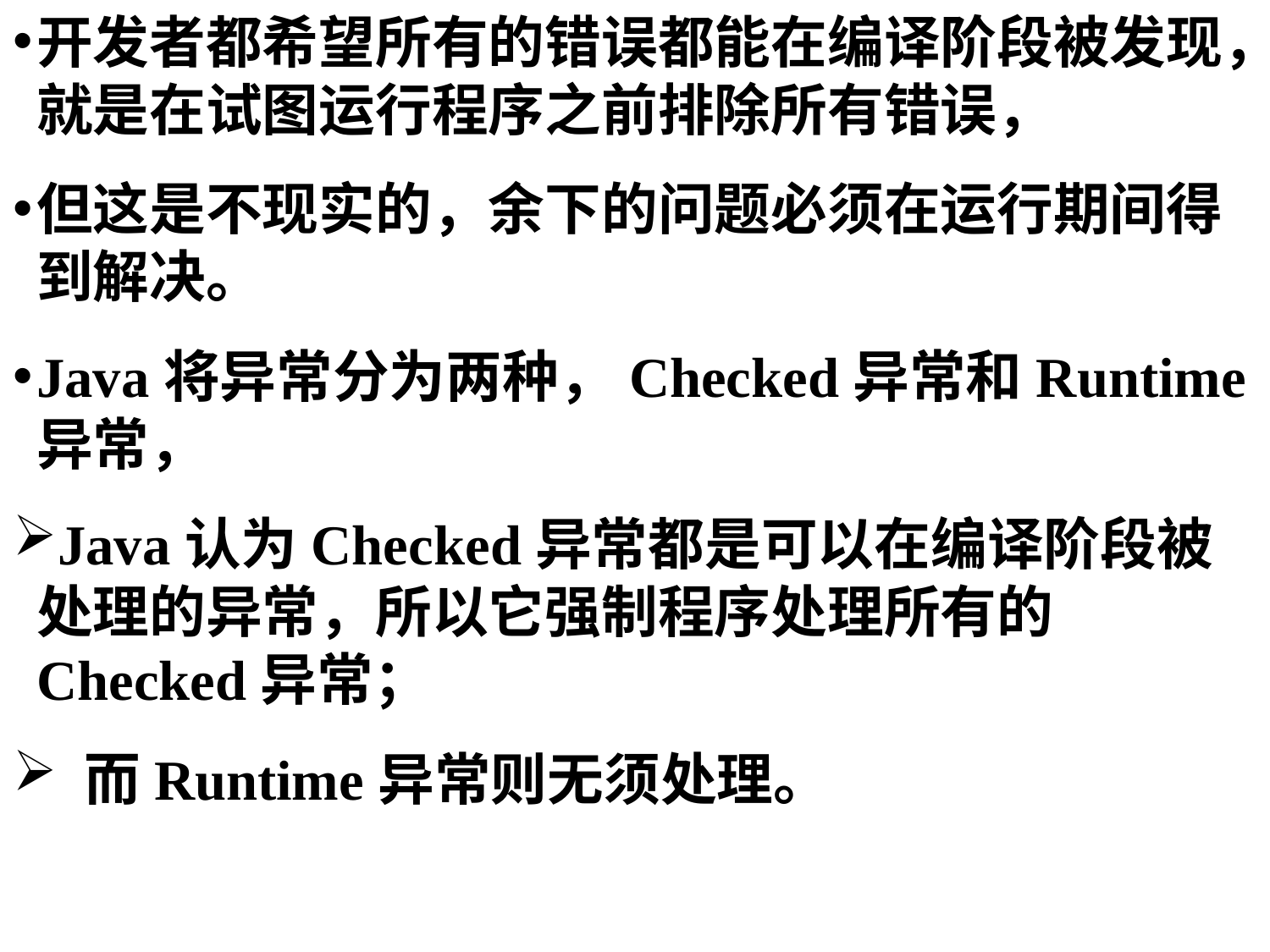

开发者都希望所有的错误都能在编译阶段被发现，就是在试图运行程序之前排除所有错误，
但这是不现实的，余下的问题必须在运行期间得到解决。
Java将异常分为两种，Checked异常和Runtime异常，
Java认为Checked异常都是可以在编译阶段被处理的异常，所以它强制程序处理所有的Checked异常；
 而Runtime异常则无须处理。